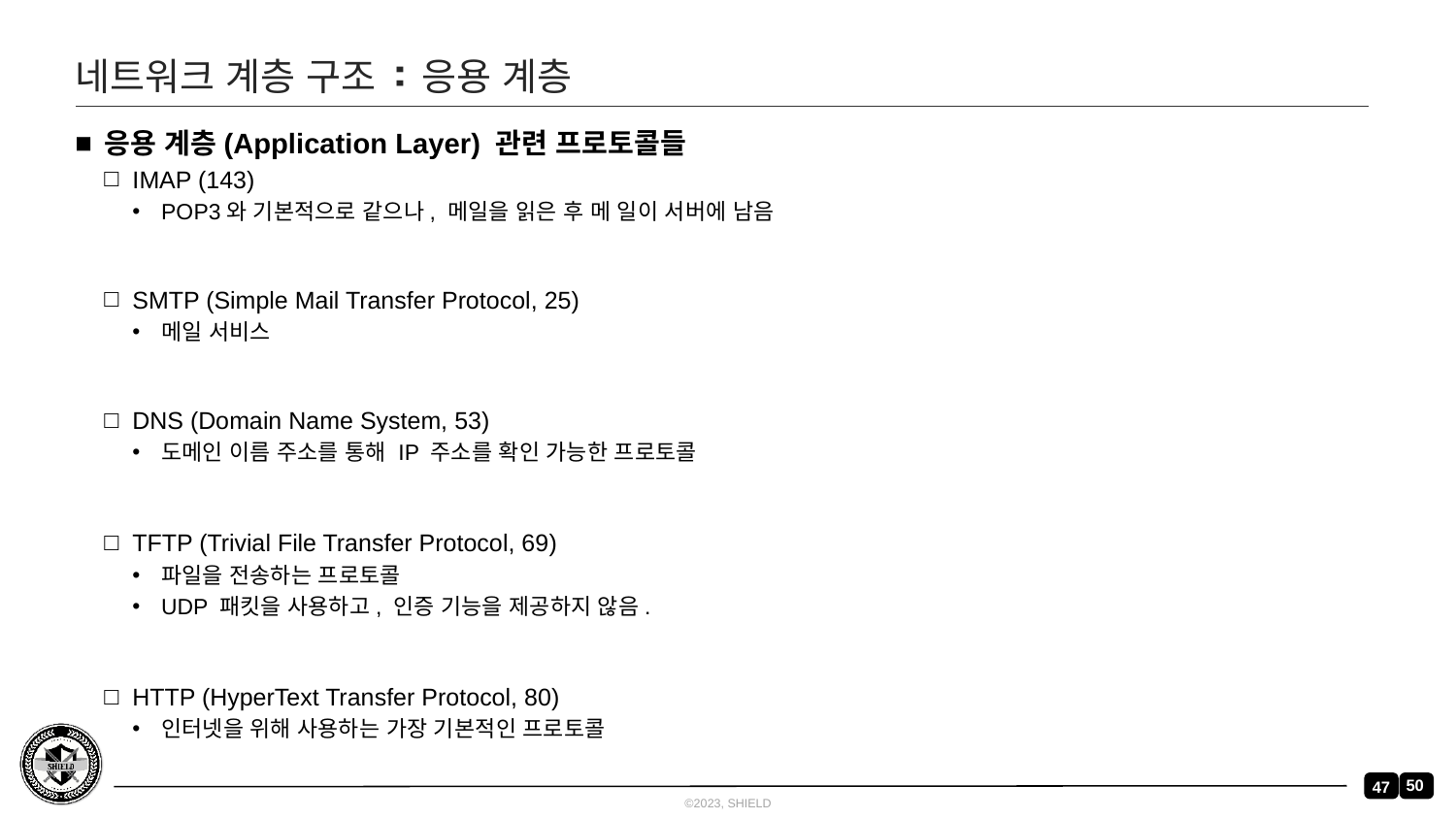

# 네트워크 계층 구조 : 응용 계층
응용 계층(Application Layer) 관련 프로토콜들
IMAP (143)
POP3와 기본적으로 같으나, 메일을 읽은 후 메 일이 서버에 남음

SMTP (Simple Mail Transfer Protocol, 25)
메일 서비스

DNS (Domain Name System, 53)
도메인 이름 주소를 통해 IP 주소를 확인 가능한 프로토콜

TFTP (Trivial File Transfer Protocol, 69)
파일을 전송하는 프로토콜
UDP 패킷을 사용하고, 인증 기능을 제공하지 않음.

HTTP (HyperText Transfer Protocol, 80)
인터넷을 위해 사용하는 가장 기본적인 프로토콜